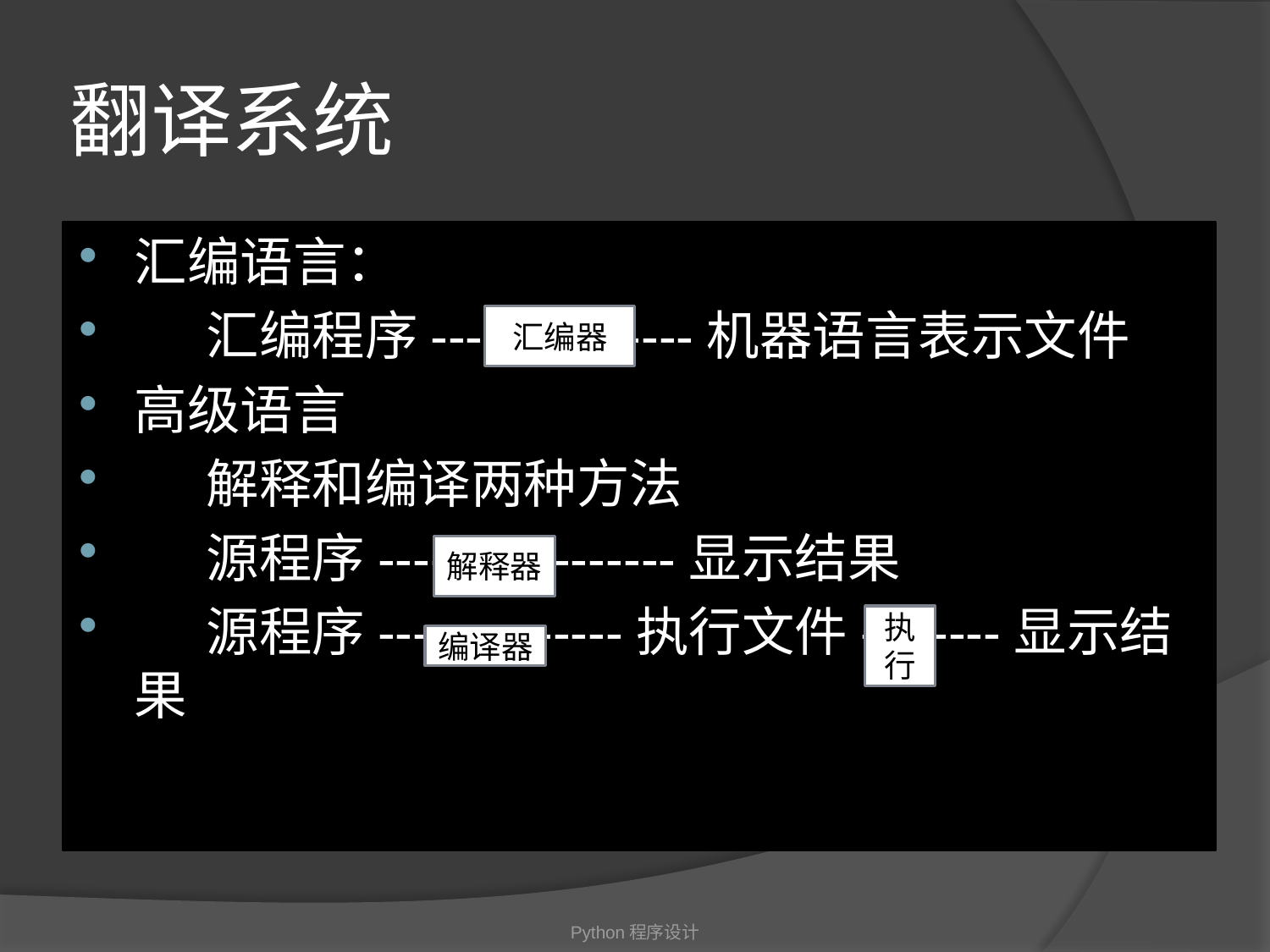

# 翻译系统
汇编语言：
     汇编程序---------------机器语言表示文件
高级语言
     解释和编译两种方法
     源程序-----------------显示结果
     源程序--------------执行文件--------显示结果
汇编器
解释器
执行
编译器
Python程序设计
26